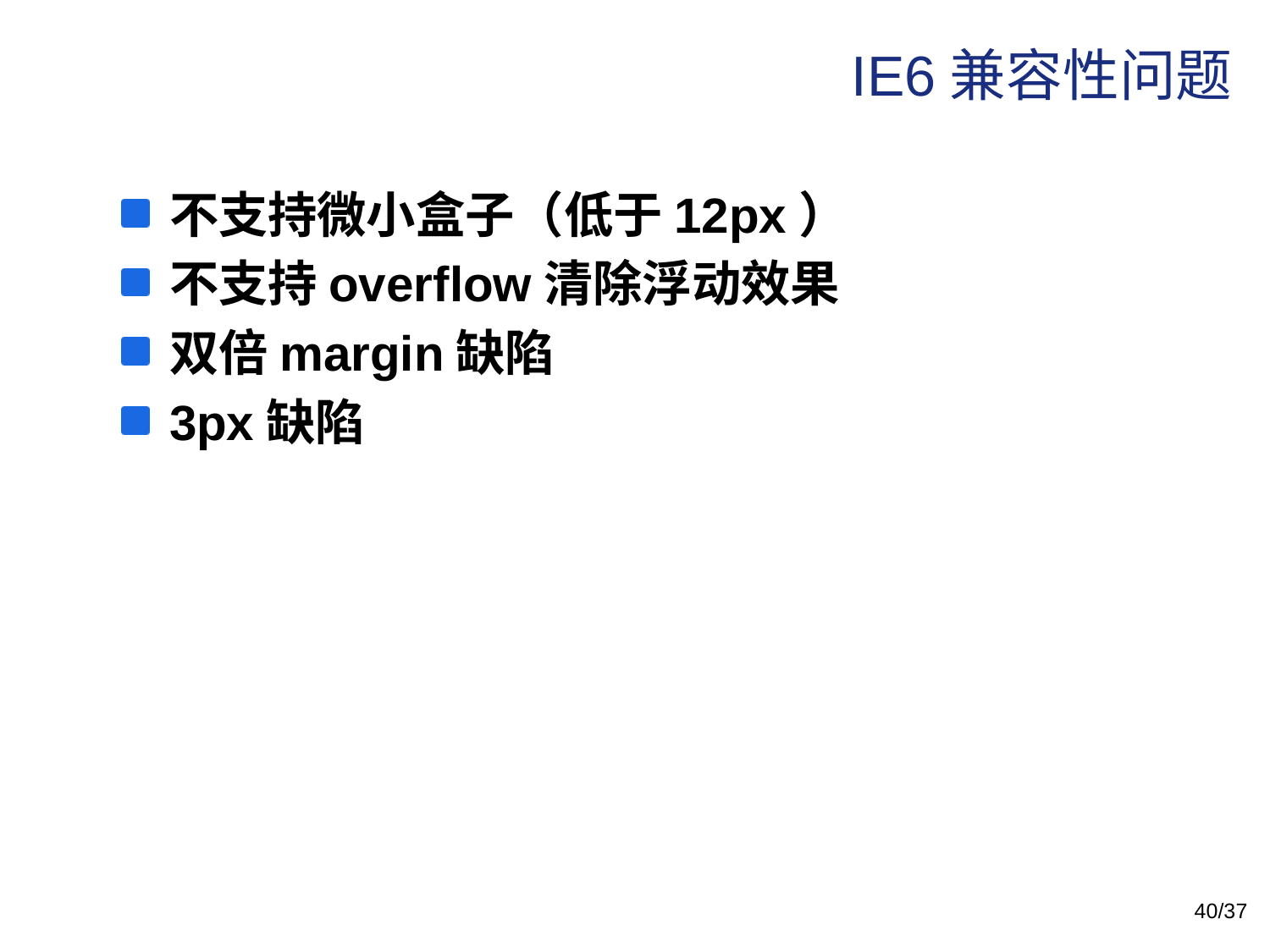

# IE6兼容性问题
不支持微小盒子（低于12px）
不支持overflow清除浮动效果
双倍margin缺陷
3px缺陷
40/37